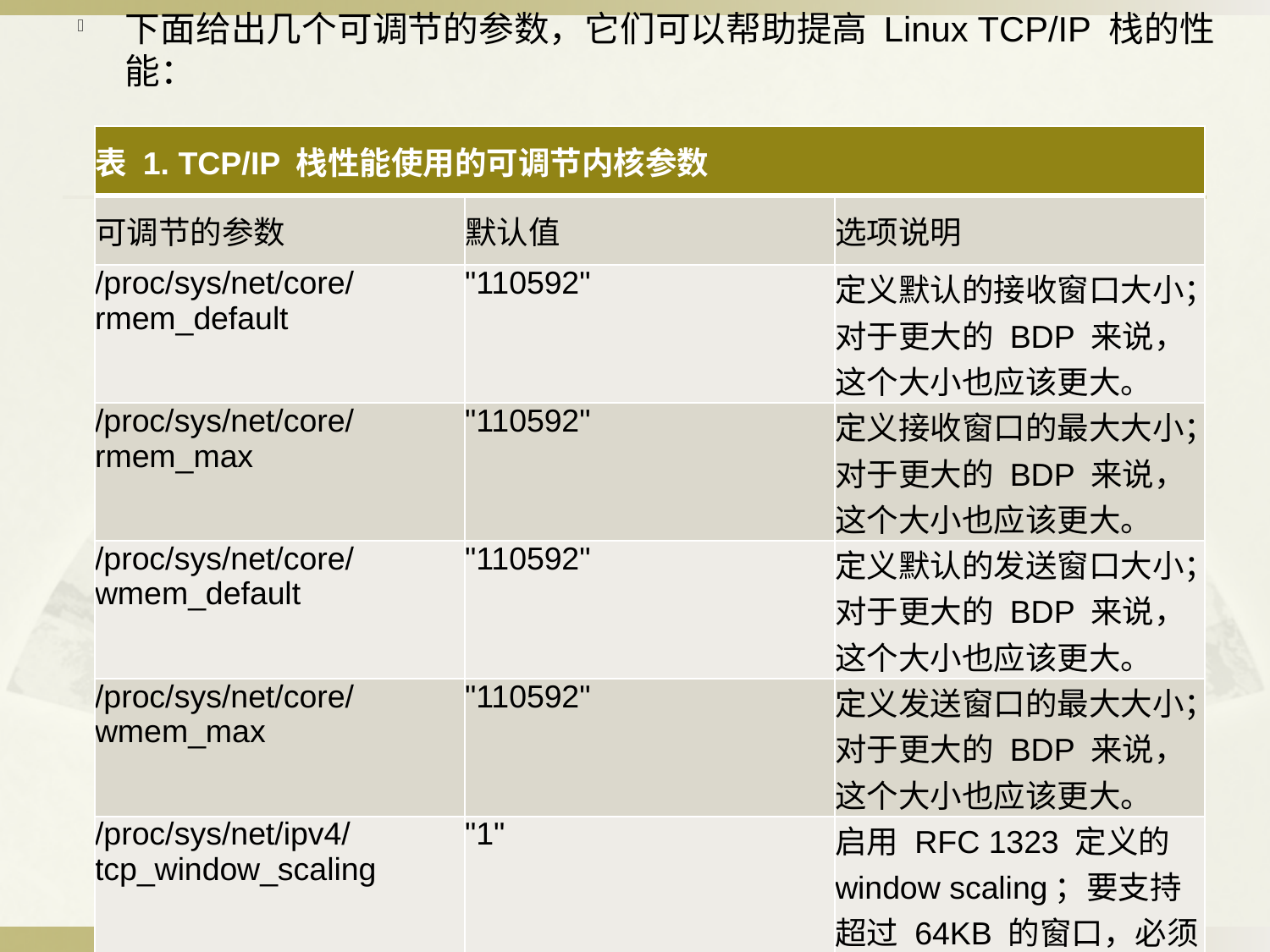

下面给出几个可调节的参数，它们可以帮助提高 Linux TCP/IP 栈的性能：
| 表 1. TCP/IP 栈性能使用的可调节内核参数 |  |  |
| --- | --- | --- |
| 可调节的参数 | 默认值 | 选项说明 |
| /proc/sys/net/core/rmem\_default | "110592" | 定义默认的接收窗口大小；对于更大的 BDP 来说，这个大小也应该更大。 |
| /proc/sys/net/core/rmem\_max | "110592" | 定义接收窗口的最大大小；对于更大的 BDP 来说，这个大小也应该更大。 |
| /proc/sys/net/core/wmem\_default | "110592" | 定义默认的发送窗口大小；对于更大的 BDP 来说，这个大小也应该更大。 |
| /proc/sys/net/core/wmem\_max | "110592" | 定义发送窗口的最大大小；对于更大的 BDP 来说，这个大小也应该更大。 |
| /proc/sys/net/ipv4/tcp\_window\_scaling | "1" | 启用 RFC 1323 定义的 window scaling；要支持超过 64KB 的窗口，必须启用该值。 |